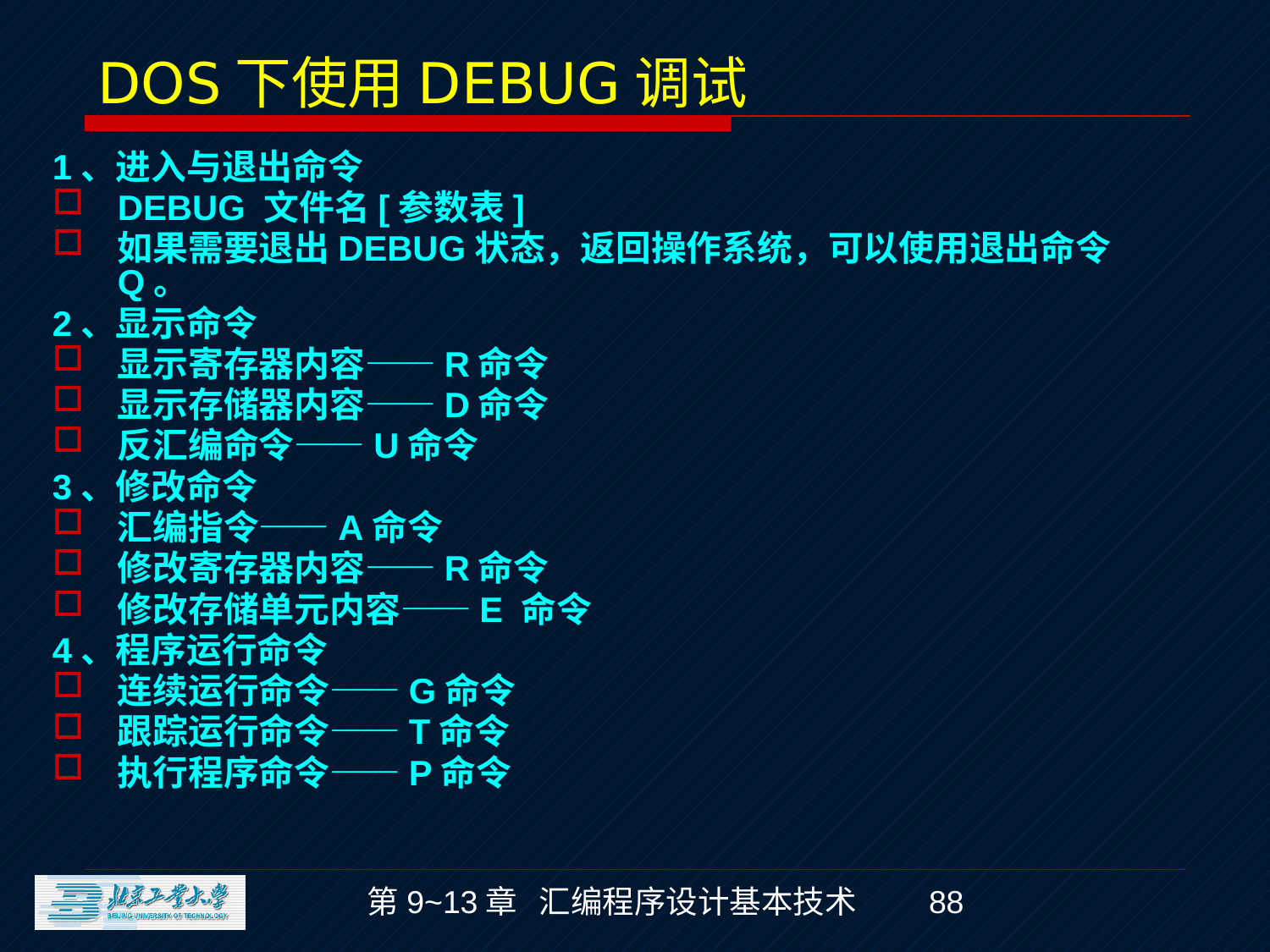

# DOS下使用DEBUG调试
1、进入与退出命令
DEBUG 文件名[参数表]
如果需要退出DEBUG状态，返回操作系统，可以使用退出命令Q。
2、显示命令
显示寄存器内容——R命令
显示存储器内容——D命令
反汇编命令——U命令
3、修改命令
汇编指令——A命令
修改寄存器内容——R命令
修改存储单元内容——E 命令
4、程序运行命令
连续运行命令——G命令
跟踪运行命令——T命令
执行程序命令——P命令